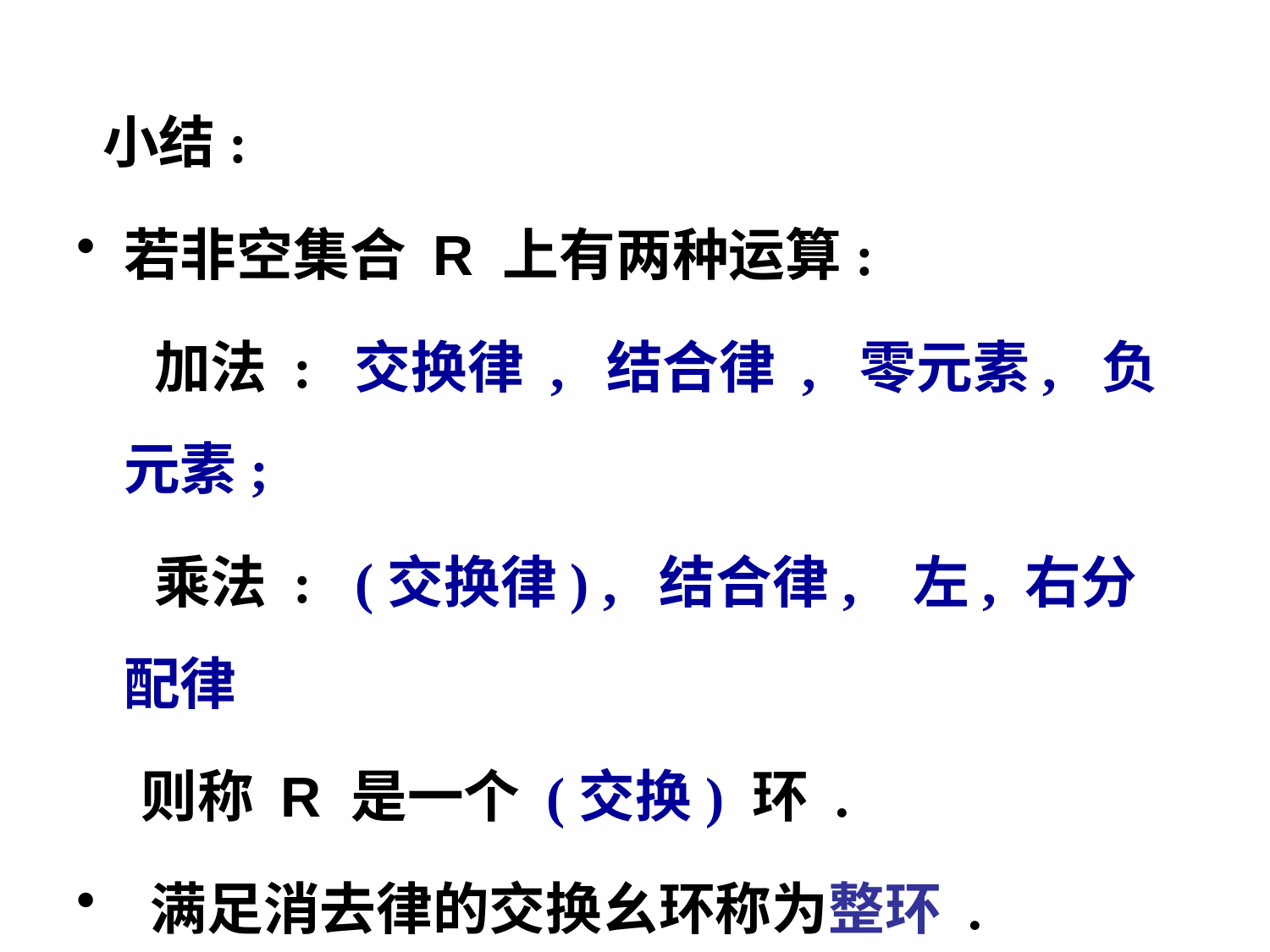

小结:
若非空集合 R 上有两种运算:
     加法 :  交换律 ,  结合律 ,  零元素,  负元素;
     乘法 :   (交换律) ,  结合律,   左, 右分配律
    则称 R 是一个 (交换) 环 .
 满足消去律的交换幺环称为整环 .
 若整环 K 的非零元都可逆 , 则称 K 为域.